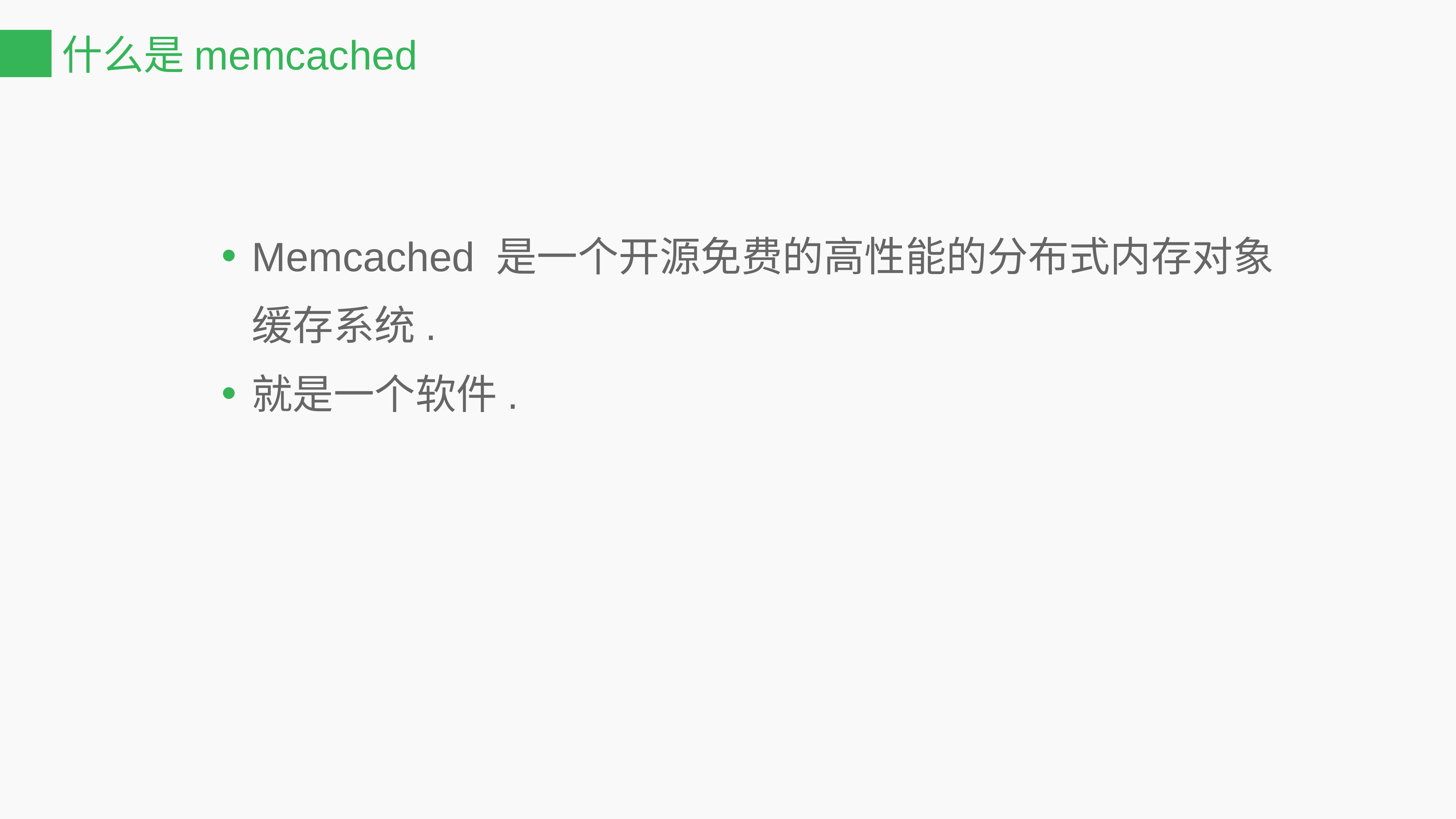

# 什么是memcached
Memcached 是一个开源免费的高性能的分布式内存对象缓存系统.
就是一个软件.